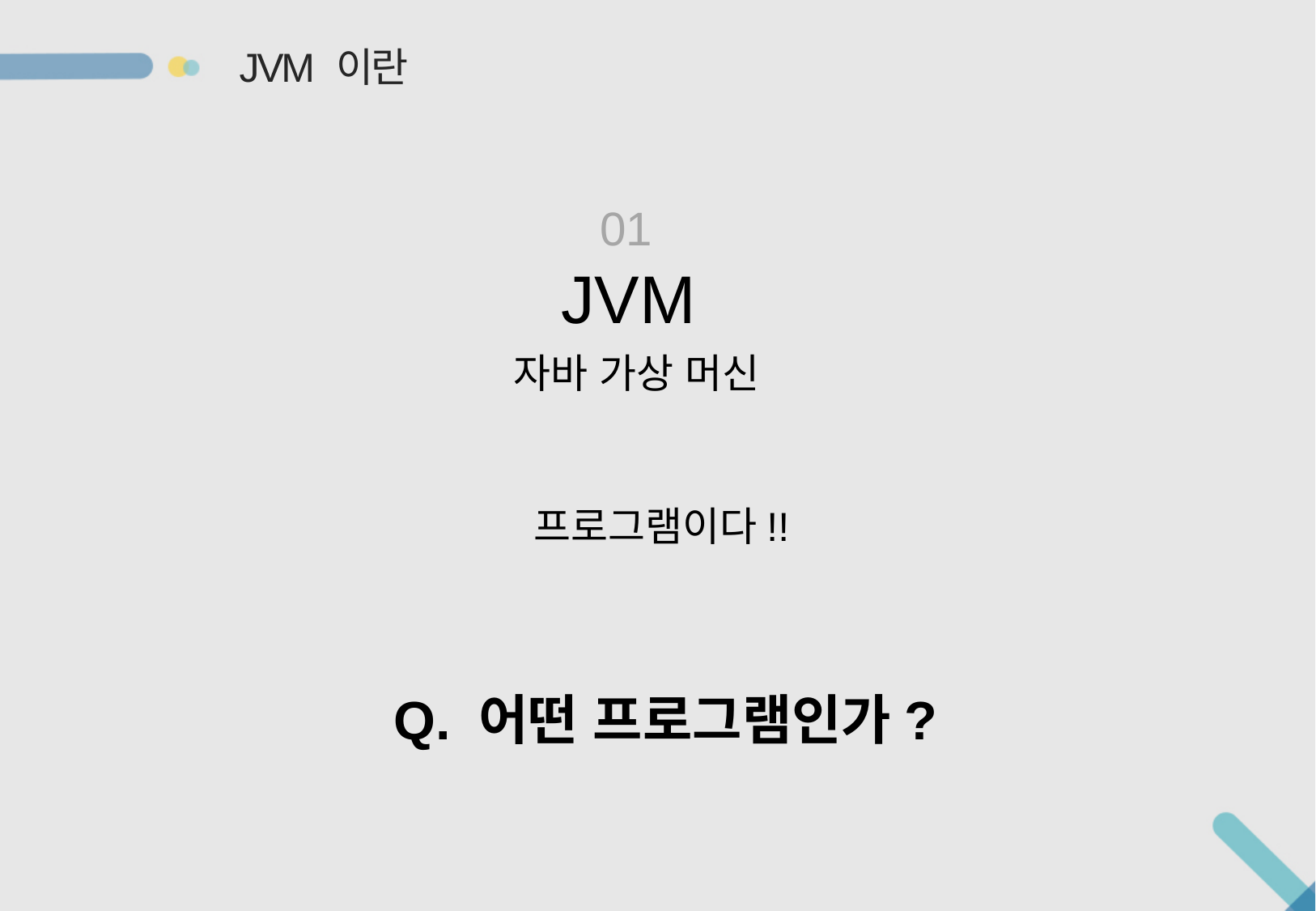

JVM 이란
01
JVM
자바 가상 머신
프로그램이다!!
Q. 어떤 프로그램인가?